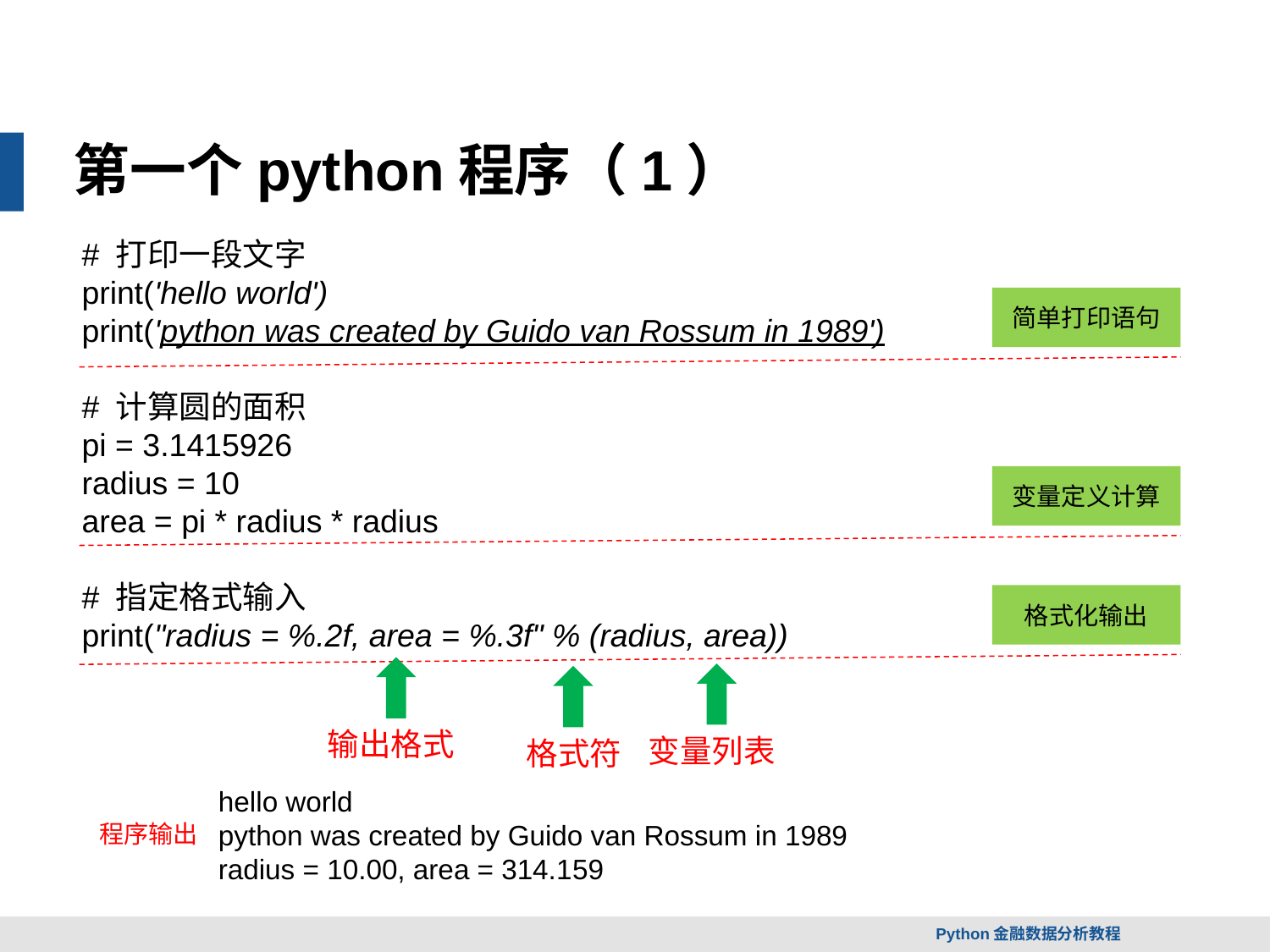

第一个python程序（1）
# 打印一段文字
print('hello world')
print('python was created by Guido van Rossum in 1989')

# 计算圆的面积
pi = 3.1415926
radius = 10
area = pi * radius * radius

# 指定格式输入
print("radius = %.2f, area = %.3f" % (radius, area))
简单打印语句
变量定义计算
格式化输出

输出格式

变量列表

格式符
hello world
python was created by Guido van Rossum in 1989
radius = 10.00, area = 314.159
程序输出
Python金融数据分析教程